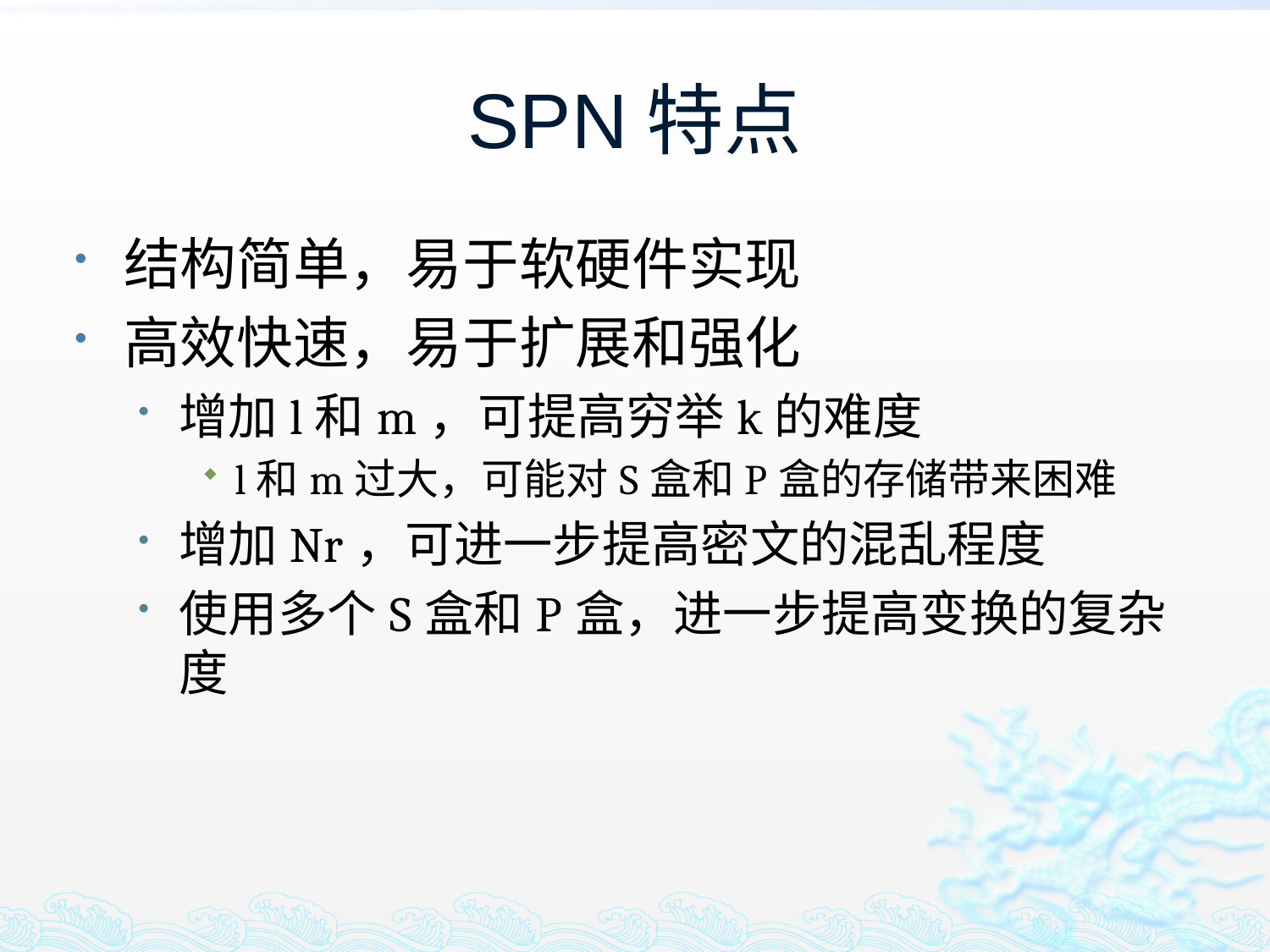

# SPN特点
结构简单，易于软硬件实现
高效快速，易于扩展和强化
增加l和m，可提高穷举k的难度
l和m过大，可能对S盒和P盒的存储带来困难
增加Nr，可进一步提高密文的混乱程度
使用多个S盒和P盒，进一步提高变换的复杂度